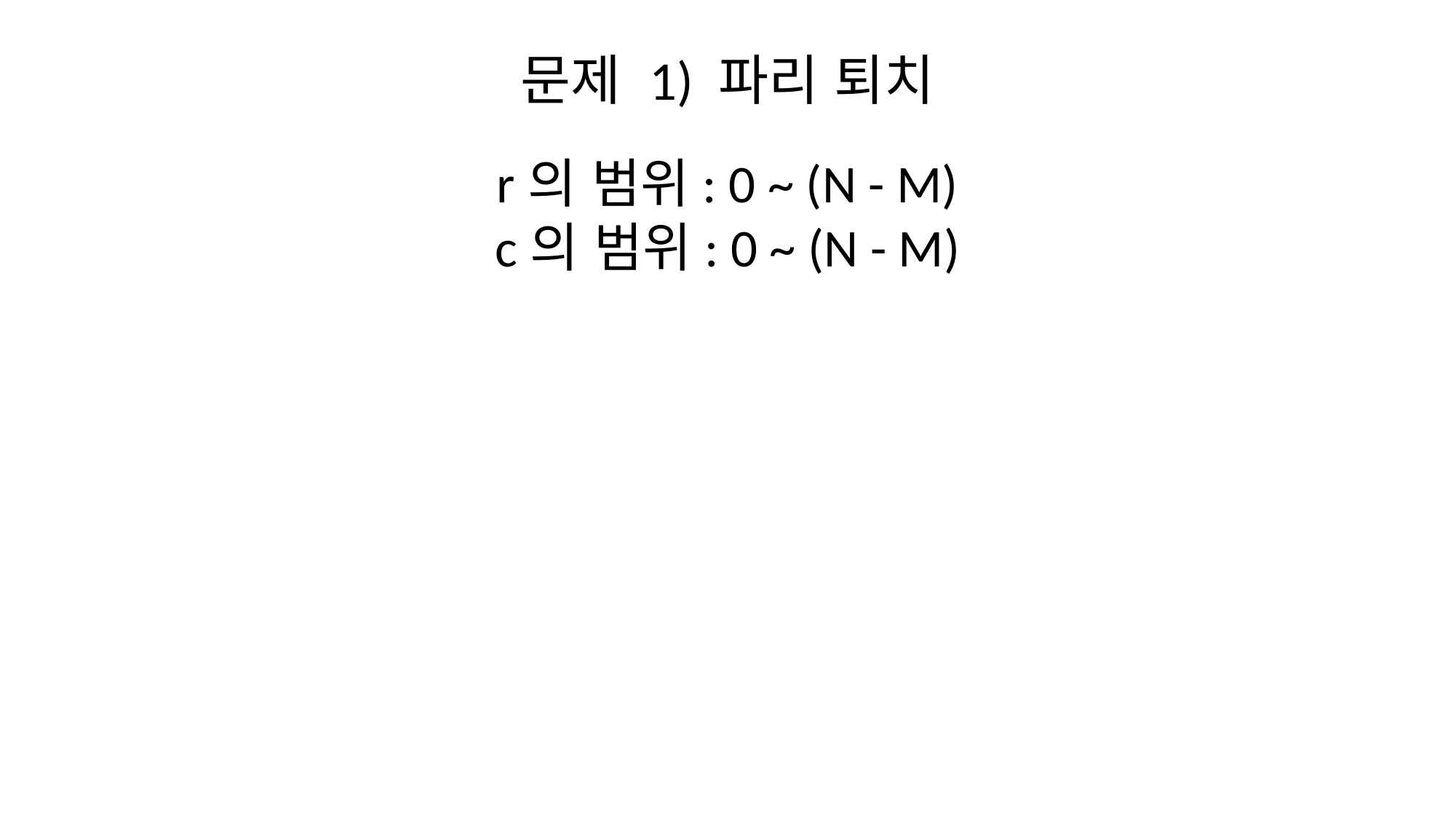

# 문제 1) 파리 퇴치
r의 범위: 0 ~ (N - M)
c의 범위: 0 ~ (N - M)